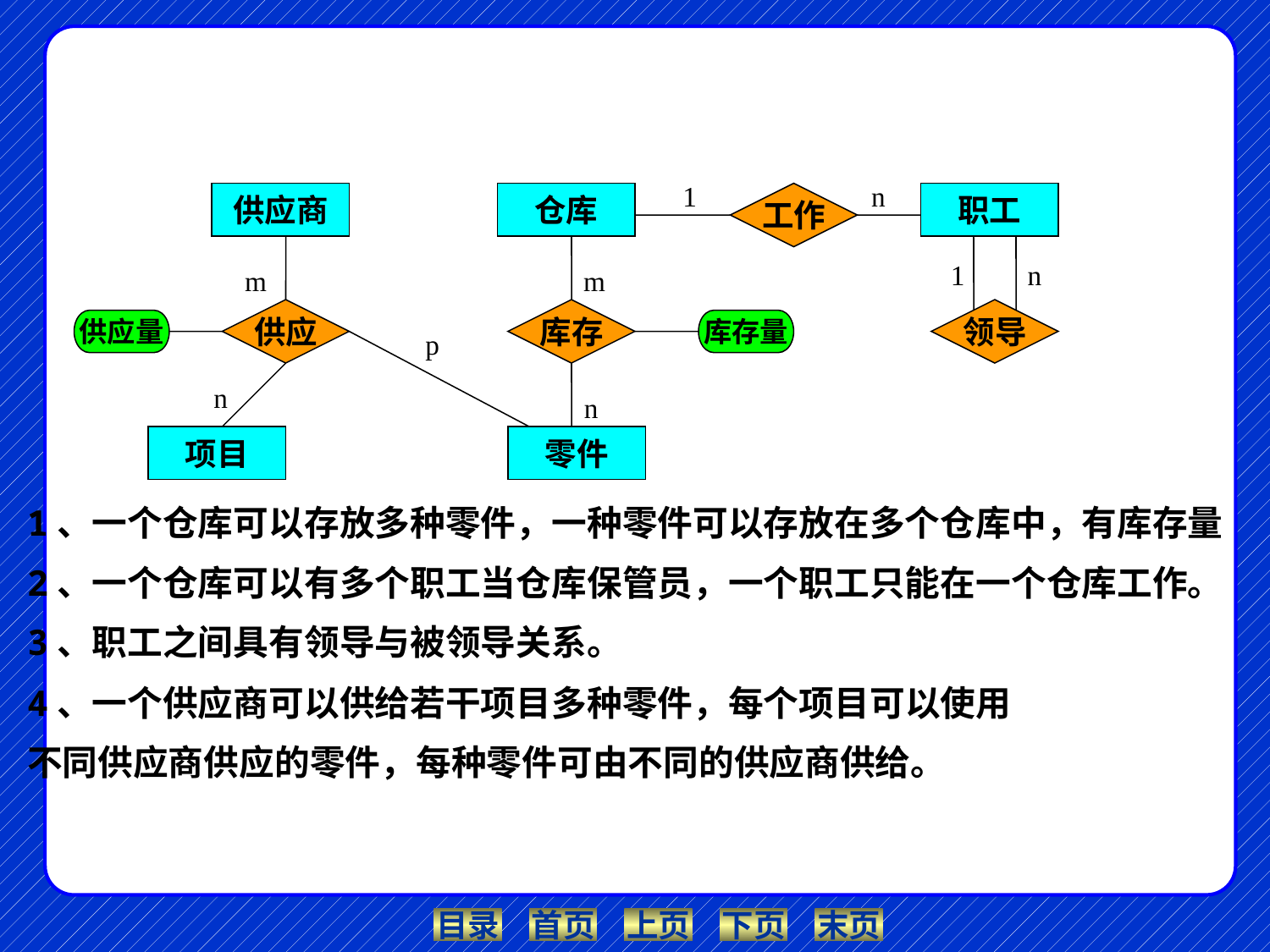

An Introduction to Database Systenm
  1                         n
供应商
仓库
工作

职工

供应
供应量

      m
      m

库存

 1         n

领导
库存量
p

n
n
项目
零件
1、一个仓库可以存放多种零件，一种零件可以存放在多个仓库中，有库存量
2、一个仓库可以有多个职工当仓库保管员，一个职工只能在一个仓库工作。
3、职工之间具有领导与被领导关系。
4、一个供应商可以供给若干项目多种零件，每个项目可以使用
不同供应商供应的零件，每种零件可由不同的供应商供给。